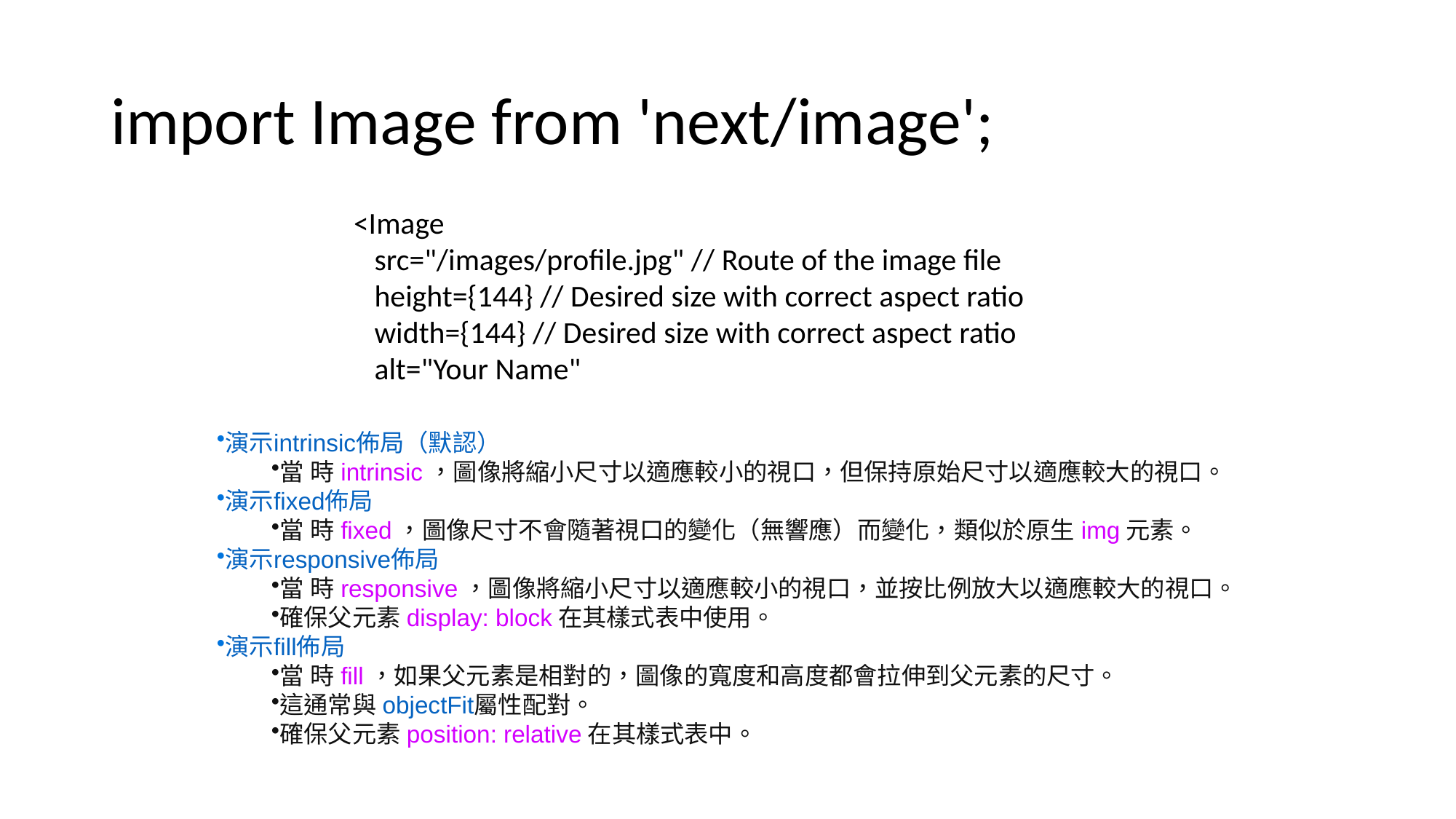

# import Image from 'next/image';
 <Image
    src="/images/profile.jpg" // Route of the image file
    height={144} // Desired size with correct aspect ratio
    width={144} // Desired size with correct aspect ratio
    alt="Your Name"
  />

演示intrinsic佈局（默認）
當 時intrinsic，圖像將縮小尺寸以適應較小的視口，但保持原始尺寸以適應較大的視口。
演示fixed佈局
當 時fixed，圖像尺寸不會隨著視口的變化（無響應）而變化，類似於原生img元素。
演示responsive佈局
當 時responsive，圖像將縮小尺寸以適應較小的視口，並按比例放大以適應較大的視口。
確保父元素display: block在其樣式表中使用。
演示fill佈局
當 時fill，如果父元素是相對的，圖像的寬度和高度都會拉伸到父元素的尺寸。
這通常與objectFit屬性配對。
確保父元素position: relative在其樣式表中。